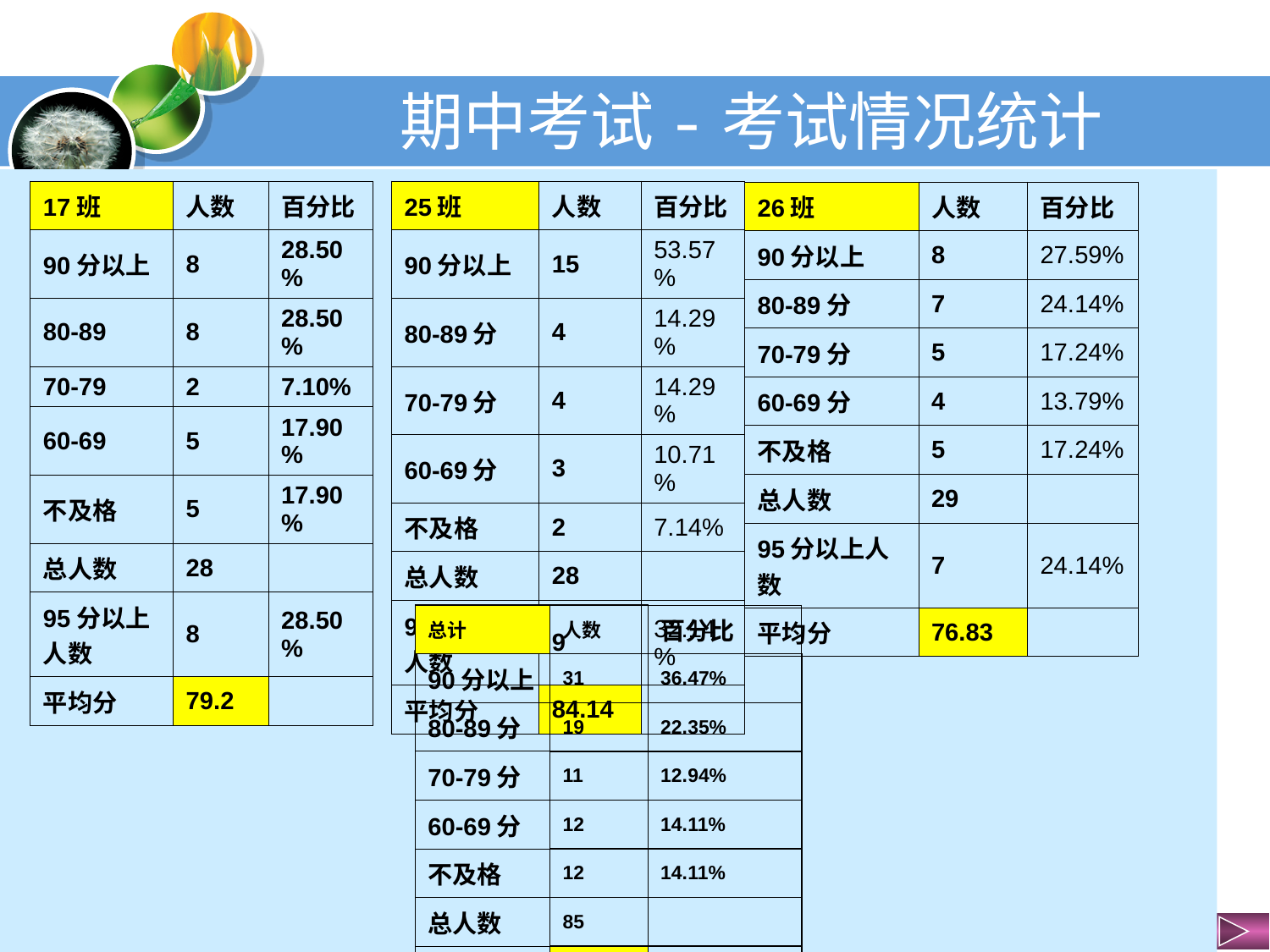

# 期中考试-考试情况统计

| 17班 | 人数 | 百分比 |
| --- | --- | --- |
| 90分以上 | 8 | 28.50% |
| 80-89 | 8 | 28.50% |
| 70-79 | 2 | 7.10% |
| 60-69 | 5 | 17.90% |
| 不及格 | 5 | 17.90% |
| 总人数 | 28 |  |
| 95分以上人数 | 8 | 28.50% |
| 平均分 | 79.2 |  |
| 25班 | 人数 | 百分比 |
| --- | --- | --- |
| 90分以上 | 15 | 53.57% |
| 80-89分 | 4 | 14.29% |
| 70-79分 | 4 | 14.29% |
| 60-69分 | 3 | 10.71% |
| 不及格 | 2 | 7.14% |
| 总人数 | 28 |  |
| 95分以上人数 | 9 | 32.14% |
| 平均分 | 84.14 |  |
| 26班 | 人数 | 百分比 |
| --- | --- | --- |
| 90分以上 | 8 | 27.59% |
| 80-89分 | 7 | 24.14% |
| 70-79分 | 5 | 17.24% |
| 60-69分 | 4 | 13.79% |
| 不及格 | 5 | 17.24% |
| 总人数 | 29 |  |
| 95分以上人数 | 7 | 24.14% |
| 平均分 | 76.83 |  |
| 总计 | 人数 | 百分比 |
| --- | --- | --- |
| 90分以上 | 31 | 36.47% |
| 80-89分 | 19 | 22.35% |
| 70-79分 | 11 | 12.94% |
| 60-69分 | 12 | 14.11% |
| 不及格 | 12 | 14.11% |
| 总人数 | 85 |  |
| 平均分 | 80.06 |  |
92